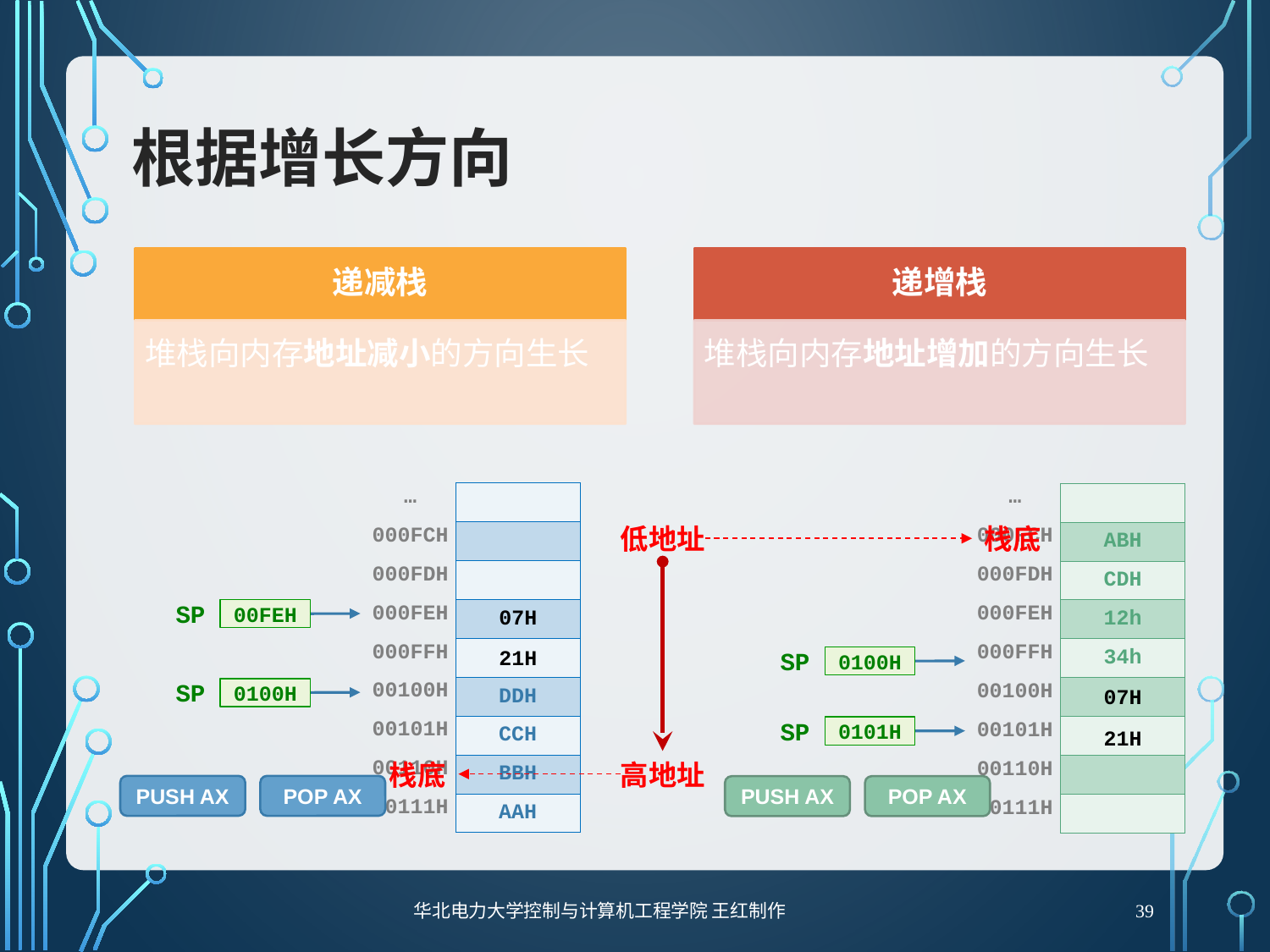

# 根据增长方向
递减栈
堆栈向内存地址减小的方向生长
递增栈
堆栈向内存地址增加的方向生长
| … |  |
| --- | --- |
| 000FCH |  |
| 000FDH |  |
| 000FEH |  |
| 000FFH |  |
| 00100H | DDH |
| 00101H | CCH |
| 00110H | BBH |
| 00111H | AAH |
| … |  |
| --- | --- |
| 000FCH | ABH |
| 000FDH | CDH |
| 000FEH | 12h |
| 000FFH | 34h |
| 00100H |  |
| 00101H |  |
| 00110H |  |
| 00111H |  |
低地址
栈底
SP
00FEH
07H
SP
0100H
21H
SP
0100H
07H
SP
0101H
21H
栈底
高地址
PUSH AX
POP AX
PUSH AX
POP AX
华北电力大学控制与计算机工程学院 王红制作
39